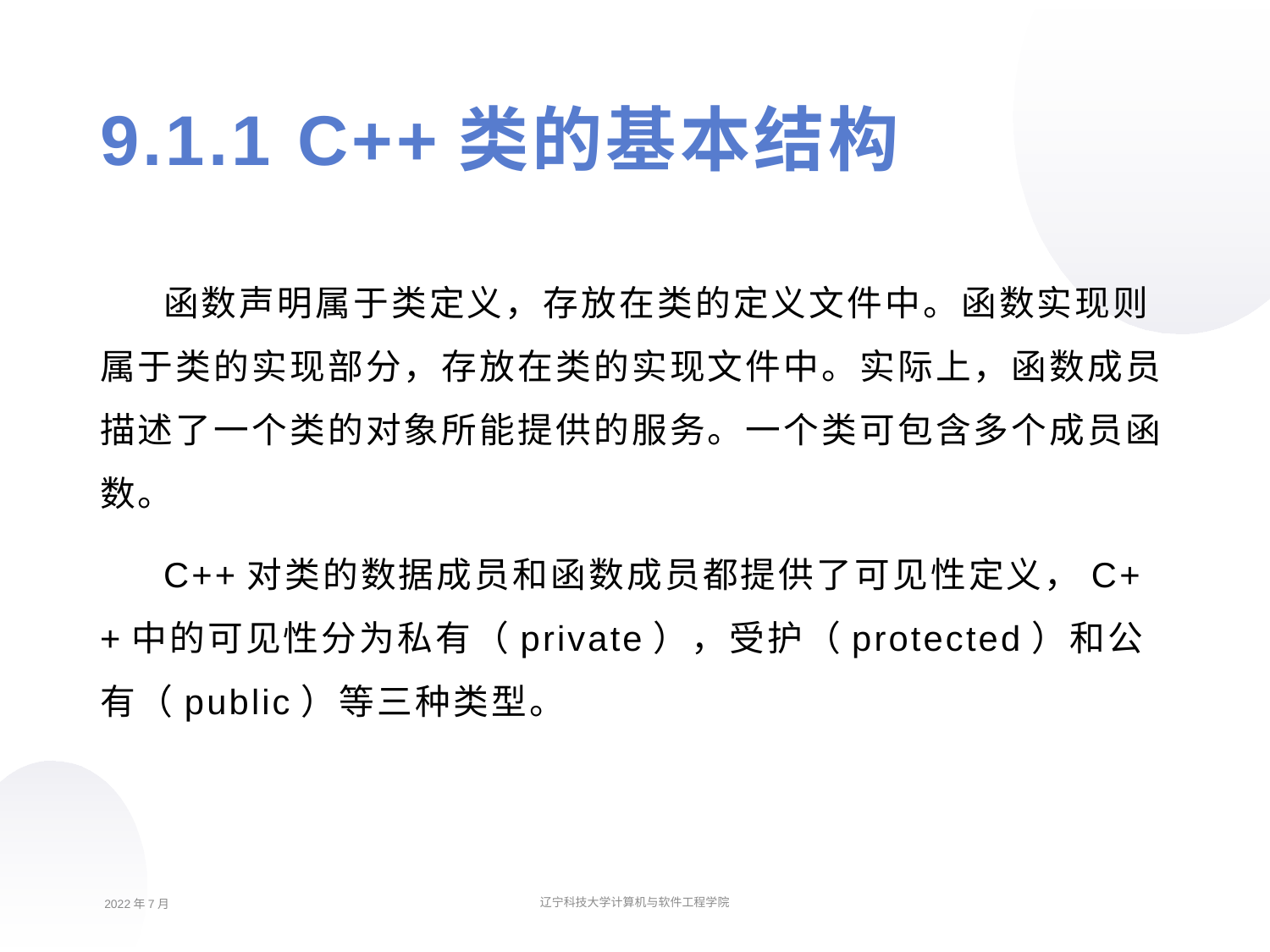

9.1.1 C++类的基本结构
函数声明属于类定义，存放在类的定义文件中。函数实现则属于类的实现部分，存放在类的实现文件中。实际上，函数成员描述了一个类的对象所能提供的服务。一个类可包含多个成员函数。
C++对类的数据成员和函数成员都提供了可见性定义，C++中的可见性分为私有（private），受护（protected）和公有（public）等三种类型。

2022年7月
辽宁科技大学计算机与软件工程学院
8